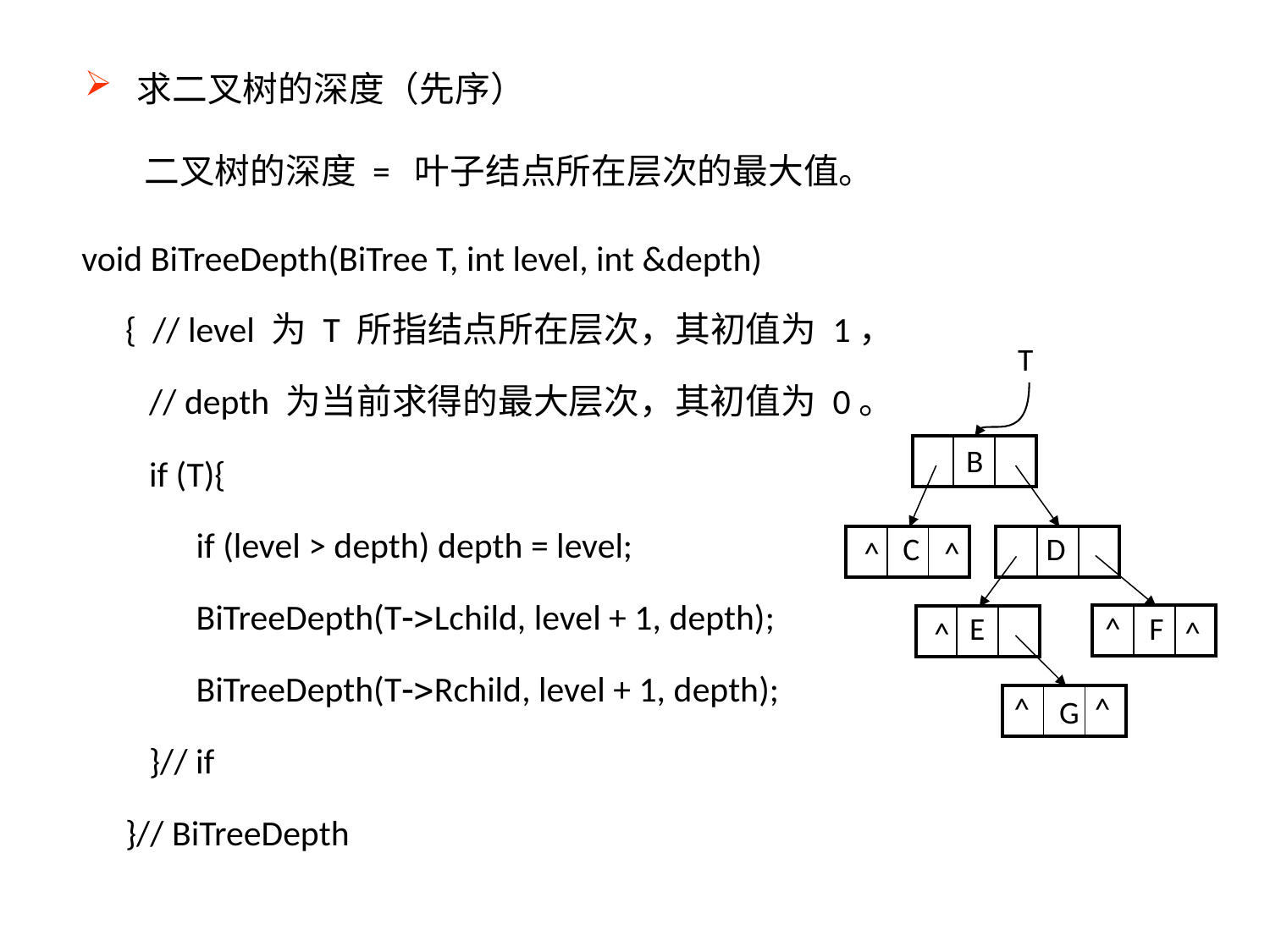

求二叉树的深度（先序）
        二叉树的深度 =  叶子结点所在层次的最大值。
void BiTreeDepth(BiTree T, int level, int &depth)
　{  // level 为 T 所指结点所在层次，其初值为 1，
　   // depth 为当前求得的最大层次，其初值为 0。
　   if (T){
　　　if (level > depth) depth = level;
　　　BiTreeDepth(T−>Lchild, level + 1, depth);
　　　BiTreeDepth(T−>Rchild, level + 1, depth);
　   }// if
　}// BiTreeDepth
T
 B
|  |  |  |
| --- | --- | --- |

C
 D
|  |  |  |
| --- | --- | --- |
|  |  |  |
| --- | --- | --- |
^
^

 E
^
 F
|  |  |  |
| --- | --- | --- |
|  |  |  |
| --- | --- | --- |
^
^

^
^
|  |  |  |
| --- | --- | --- |
G